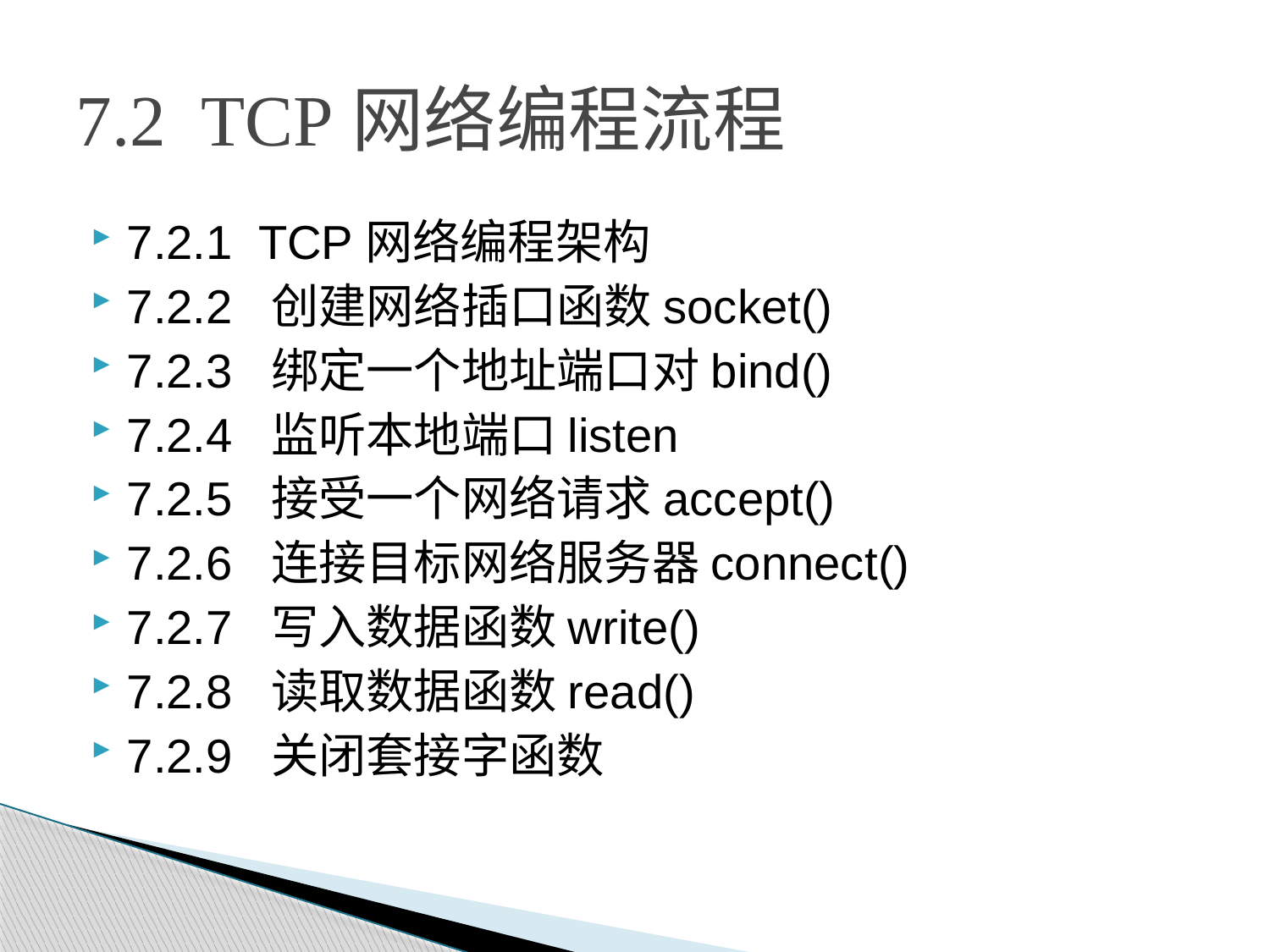

# 7.2  TCP网络编程流程
7.2.1  TCP网络编程架构
7.2.2  创建网络插口函数socket()
7.2.3  绑定一个地址端口对bind()
7.2.4  监听本地端口listen
7.2.5  接受一个网络请求accept()
7.2.6  连接目标网络服务器connect()
7.2.7  写入数据函数write()
7.2.8  读取数据函数read()
7.2.9  关闭套接字函数